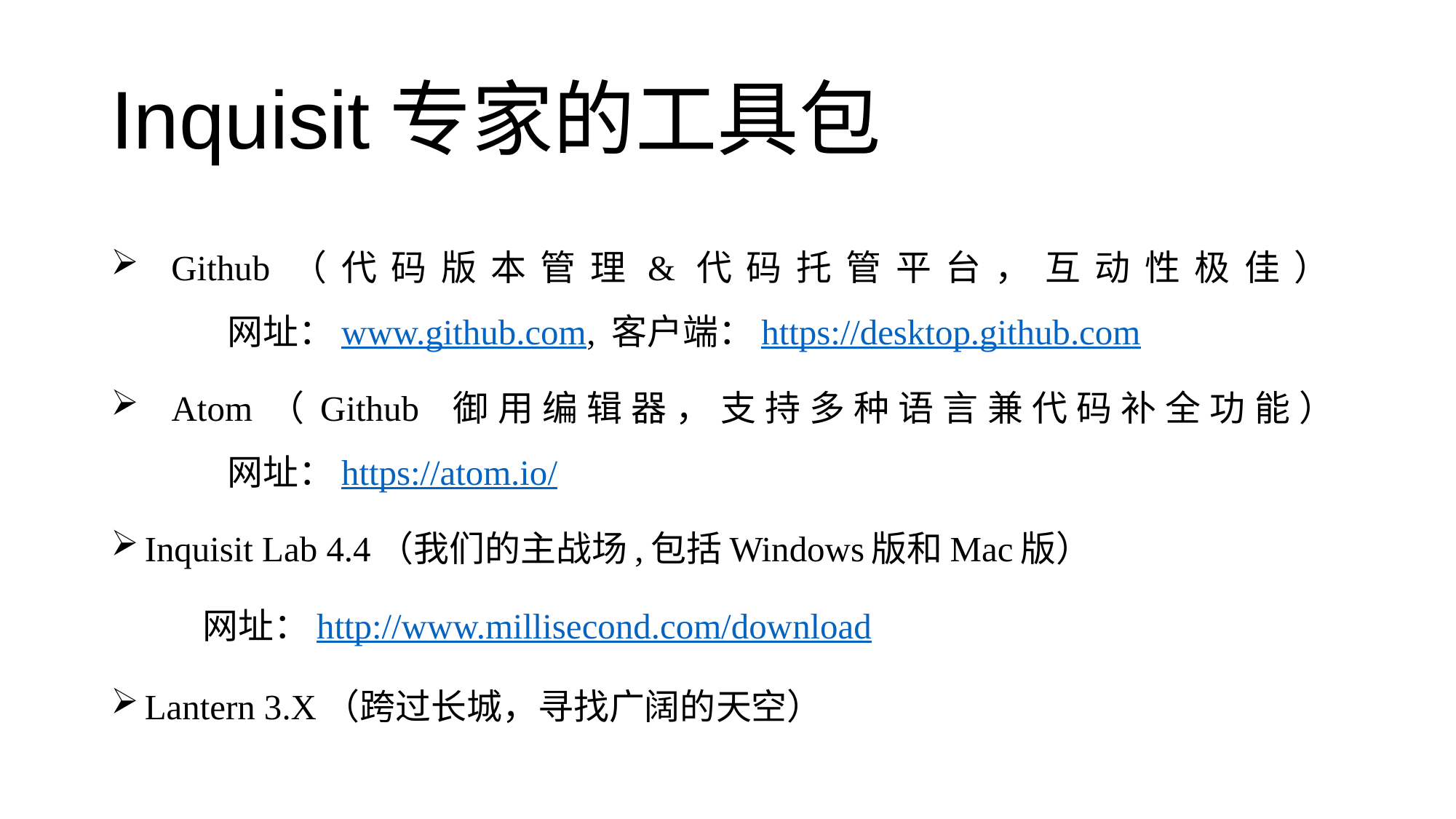

# Inquisit专家的工具包
 Github（代码版本管理&代码托管平台，互动性极佳）
	网址：www.github.com, 客户端：https://desktop.github.com
  Atom（Github 御用编辑器，支持多种语言兼代码补全功能）
	网址：https://atom.io/
 Inquisit Lab 4.4（我们的主战场,包括Windows版和Mac版）
	网址：http://www.millisecond.com/download
 Lantern 3.X（跨过长城，寻找广阔的天空）